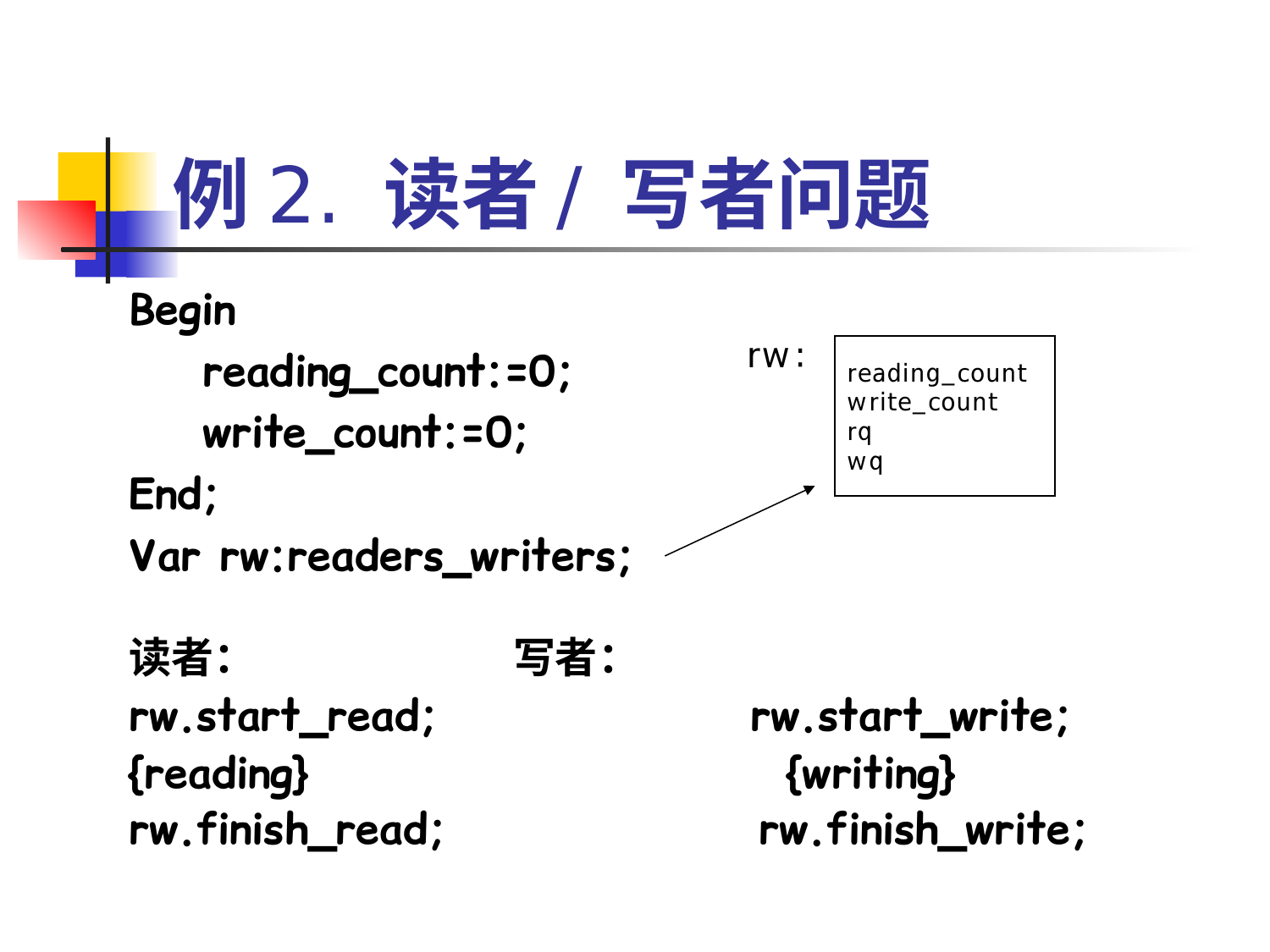

# 例2. 读者/写者问题
Begin
    reading_count:=0;
    write_count:=0;
End;
Var rw:readers_writers;
读者：                           写者：
rw.start_read;                 rw.start_write;
{reading}                          {writing}
rw.finish_read;                 rw.finish_write;
rw:
reading_count
write_count
rq
wq